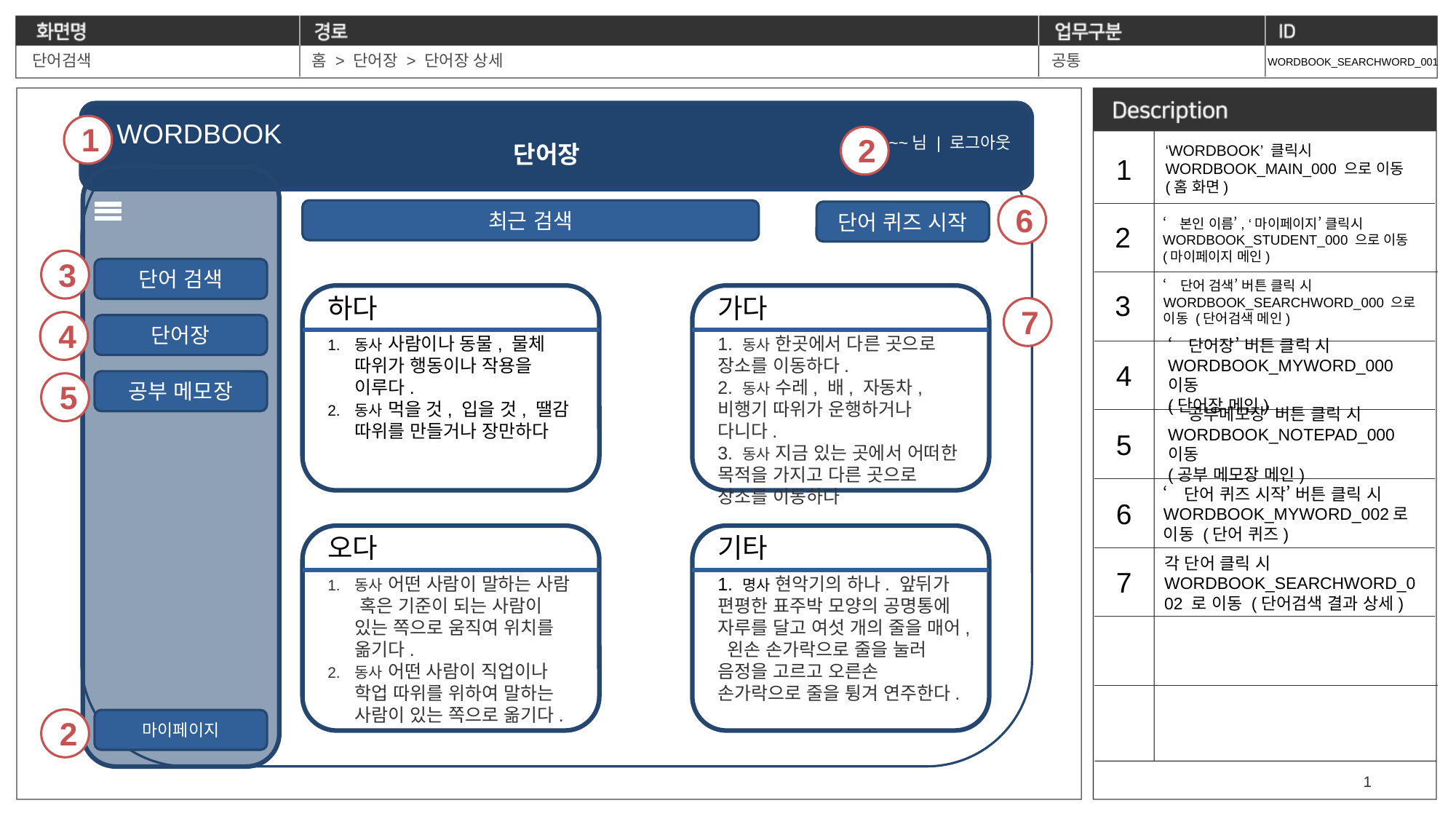

단어검색
홈 > 단어장 > 단어장 상세
공통
WORDBOOK_SEARCHWORD_001

WORDBOOK
1
2
~~님 | 로그아웃

단어장
1

‘WORDBOOK’ 클릭시
WORDBOOK_MAIN_000 으로 이동
(홈 화면)

6
최근 검색
단어 퀴즈 시작
2

‘본인 이름’, ‘마이페이지’ 클릭시
WORDBOOK_STUDENT_000 으로 이동
(마이페이지 메인)
3
단어 검색
3
‘단어 검색’ 버튼 클릭 시
WORDBOOK_SEARCHWORD_000 으로 이동 (단어검색 메인)

하다
동사 사람이나 동물, 물체 따위가 행동이나 작용을 이루다.
동사 먹을 것, 입을 것, 땔감 따위를 만들거나 장만하다

가다
1. 동사 한곳에서 다른 곳으로 장소를 이동하다.
2. 동사 수레, 배, 자동차, 비행기 따위가 운행하거나 다니다.
3. 동사 지금 있는 곳에서 어떠한 목적을 가지고 다른 곳으로 장소를 이동하다
7
4
단어장
4
‘단어장’ 버튼 클릭 시
WORDBOOK_MYWORD_000 이동
(단어장 메인)
공부 메모장
5
5
‘공부메모장’ 버튼 클릭 시
WORDBOOK_NOTEPAD_000이동
(공부 메모장 메인)
6
‘단어 퀴즈 시작’ 버튼 클릭 시
WORDBOOK_MYWORD_002로 이동 (단어 퀴즈)

오다
동사 어떤 사람이 말하는 사람 혹은 기준이 되는 사람이 있는 쪽으로 움직여 위치를 옮기다.
동사 어떤 사람이 직업이나 학업 따위를 위하여 말하는 사람이 있는 쪽으로 옮기다.

기타
1. 명사 현악기의 하나. 앞뒤가 편평한 표주박 모양의 공명통에 자루를 달고 여섯 개의 줄을 매어, 왼손 손가락으로 줄을 눌러 음정을 고르고 오른손 손가락으로 줄을 튕겨 연주한다.
7

각 단어 클릭 시
WORDBOOK_SEARCHWORD_002 로 이동 (단어검색 결과 상세)

2
마이페이지
1